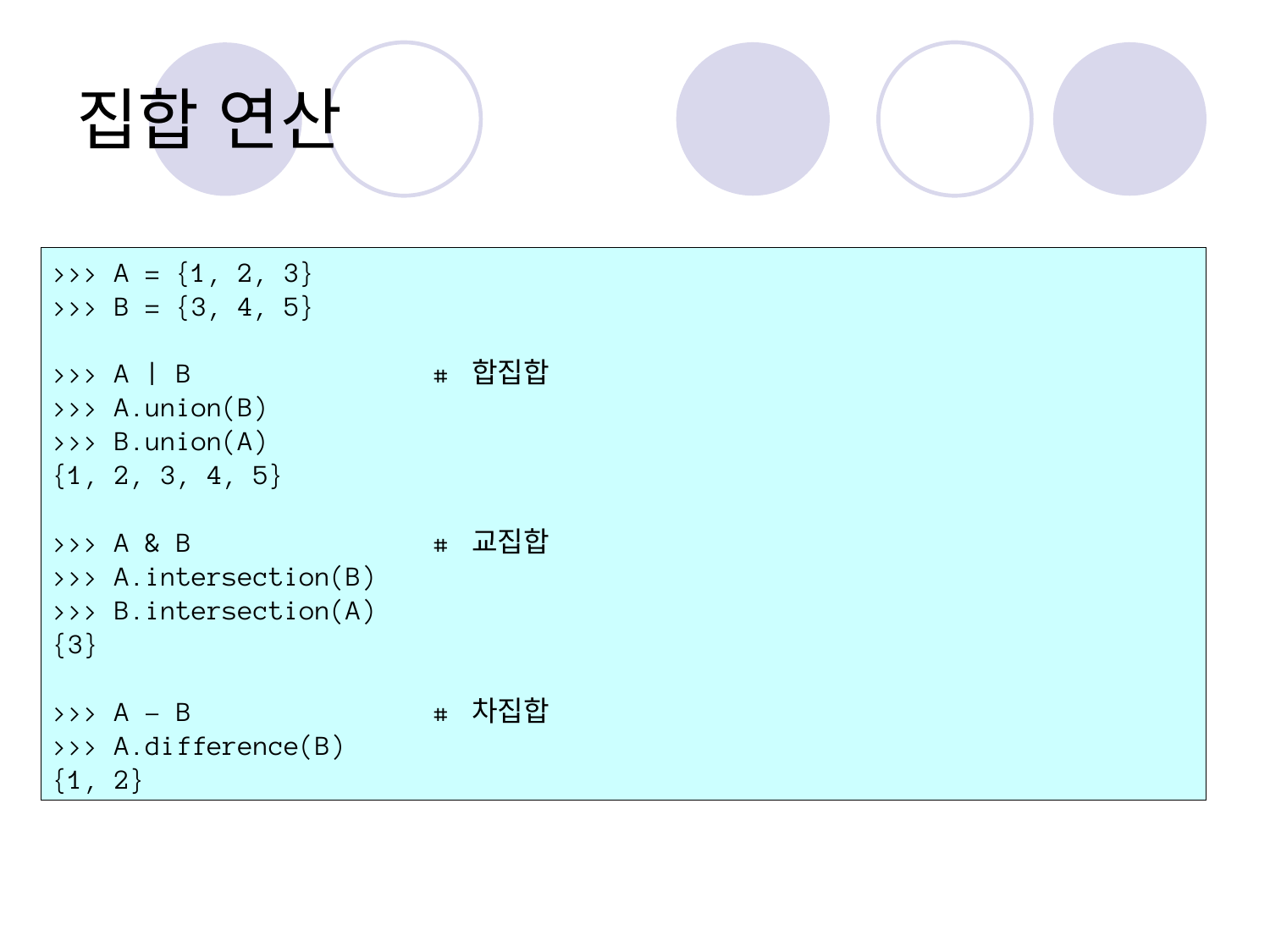

# 집합 연산
>>> A = {1, 2, 3}
>>> B = {3, 4, 5}

>>> A | B		# 합집합
>>> A.union(B)
>>> B.union(A)
{1, 2, 3, 4, 5}

>>> A & B		# 교집합
>>> A.intersection(B)
>>> B.intersection(A)
{3}

>>> A – B		# 차집합
>>> A.difference(B)
{1, 2}